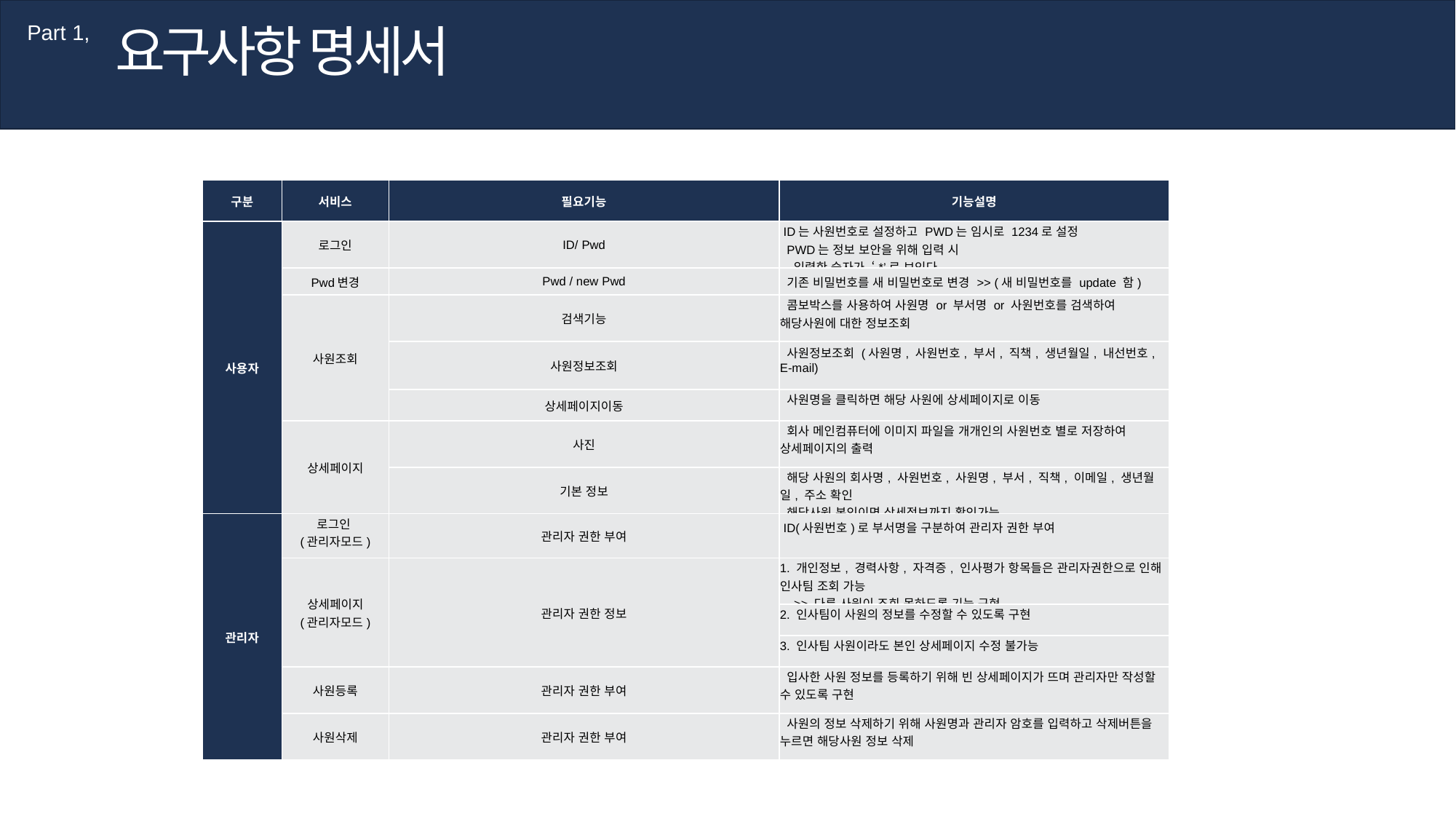

요구사항 명세서
Part 1,
| 구분 | 서비스 | 필요기능 | 기능설명 |
| --- | --- | --- | --- |
| 사용자 | 로그인 | ID/ Pwd | ID는 사원번호로 설정하고 PWD는 임시로 1234로 설정 PWD는 정보 보안을 위해 입력 시 입력한 숫자가 ‘\*’로 보인다 |
|  | Pwd변경 | Pwd / new Pwd | 기존 비밀번호를 새 비밀번호로 변경 >> (새 비밀번호를 update 함) |
|  | 사원조회 | 검색기능 | 콤보박스를 사용하여 사원명 or 부서명 or 사원번호를 검색하여 해당사원에 대한 정보조회 |
|  |  | 사원정보조회 | 사원정보조회 (사원명, 사원번호, 부서, 직책, 생년월일, 내선번호, E-mail) |
|  |  | 상세페이지이동 | 사원명을 클릭하면 해당 사원에 상세페이지로 이동 |
|  | 상세페이지 | 사진 | 회사 메인컴퓨터에 이미지 파일을 개개인의 사원번호 별로 저장하여 상세페이지의 출력 |
|  |  | 기본 정보 | 해당 사원의 회사명, 사원번호, 사원명, 부서, 직책, 이메일, 생년월일, 주소 확인 해당사원 본인이면 상세정보까지 확인가능 |
| 관리자 | 로그인 (관리자모드) | 관리자 권한 부여 | ID(사원번호)로 부서명을 구분하여 관리자 권한 부여 |
|  | 상세페이지 (관리자모드) | 관리자 권한 정보 | 1. 개인정보, 경력사항, 자격증, 인사평가 항목들은 관리자권한으로 인해 인사팀 조회 가능 >> 다른 사원이 조회 못하도록 기능 구현 |
|  |  |  | 2. 인사팀이 사원의 정보를 수정할 수 있도록 구현 |
|  |  |  | 3. 인사팀 사원이라도 본인 상세페이지 수정 불가능 |
|  | 사원등록 | 관리자 권한 부여 | 입사한 사원 정보를 등록하기 위해 빈 상세페이지가 뜨며 관리자만 작성할 수 있도록 구현 |
|  | 사원삭제 | 관리자 권한 부여 | 사원의 정보 삭제하기 위해 사원명과 관리자 암호를 입력하고 삭제버튼을 누르면 해당사원 정보 삭제 |